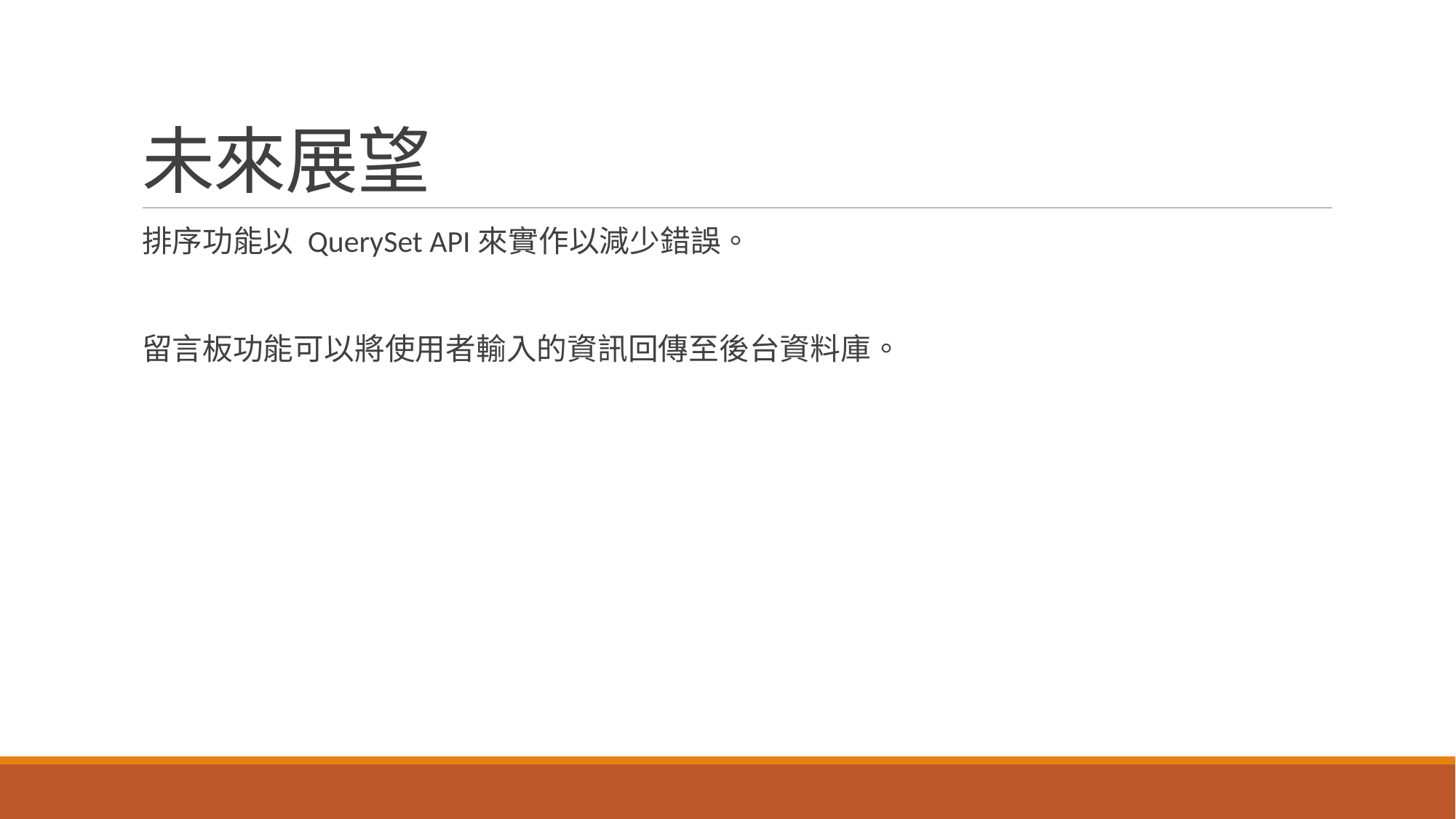

# 未來展望
排序功能以 QuerySet API來實作以減少錯誤。

留言板功能可以將使用者輸入的資訊回傳至後台資料庫。